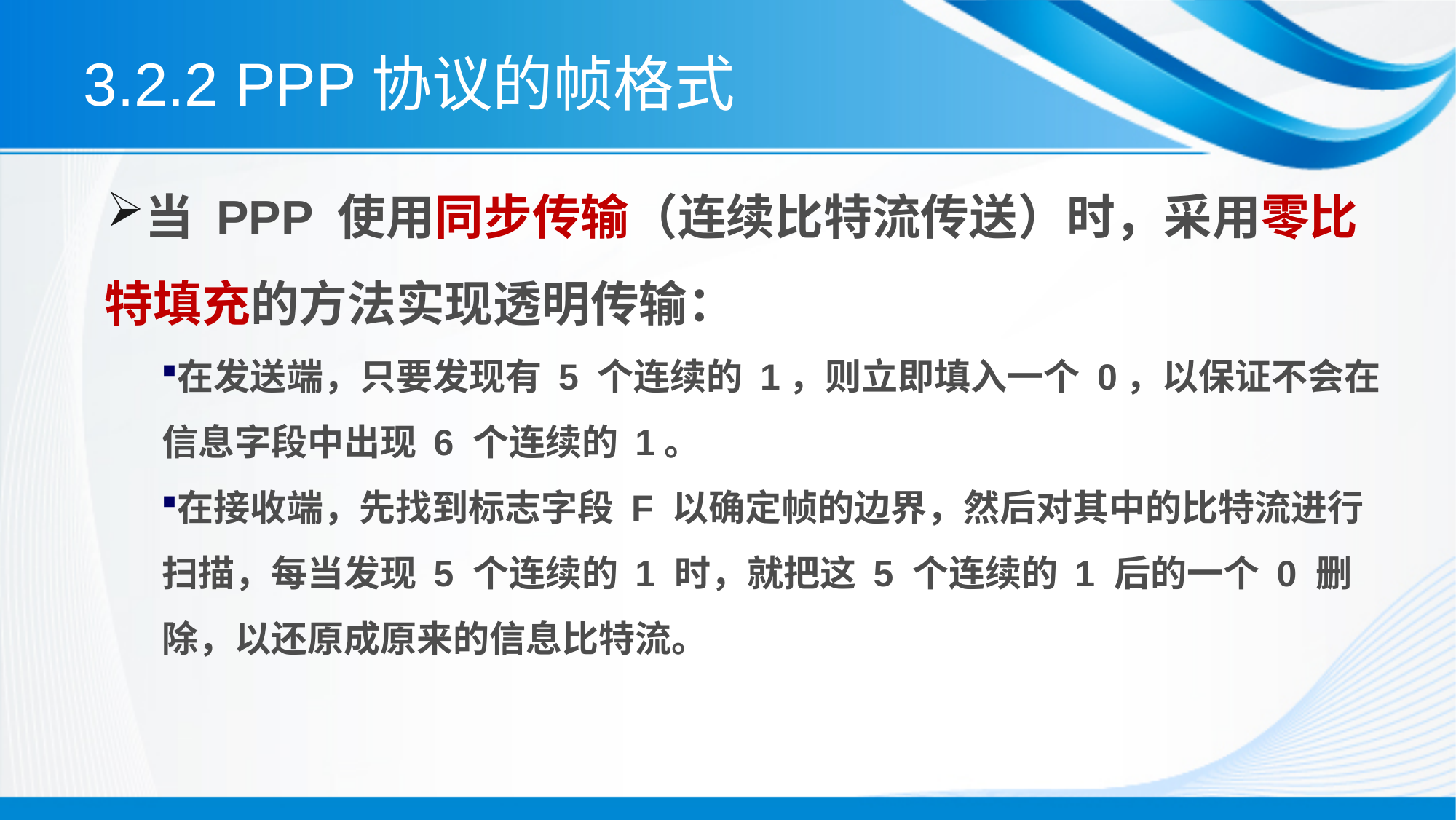

# 3.2.2 PPP协议的帧格式
当 PPP 使用同步传输（连续比特流传送）时，采用零比特填充的方法实现透明传输：
在发送端，只要发现有 5 个连续的 1，则立即填入一个 0，以保证不会在信息字段中出现 6 个连续的 1。
在接收端，先找到标志字段 F 以确定帧的边界，然后对其中的比特流进行扫描，每当发现 5 个连续的 1 时，就把这 5 个连续的 1 后的一个 0 删除，以还原成原来的信息比特流。